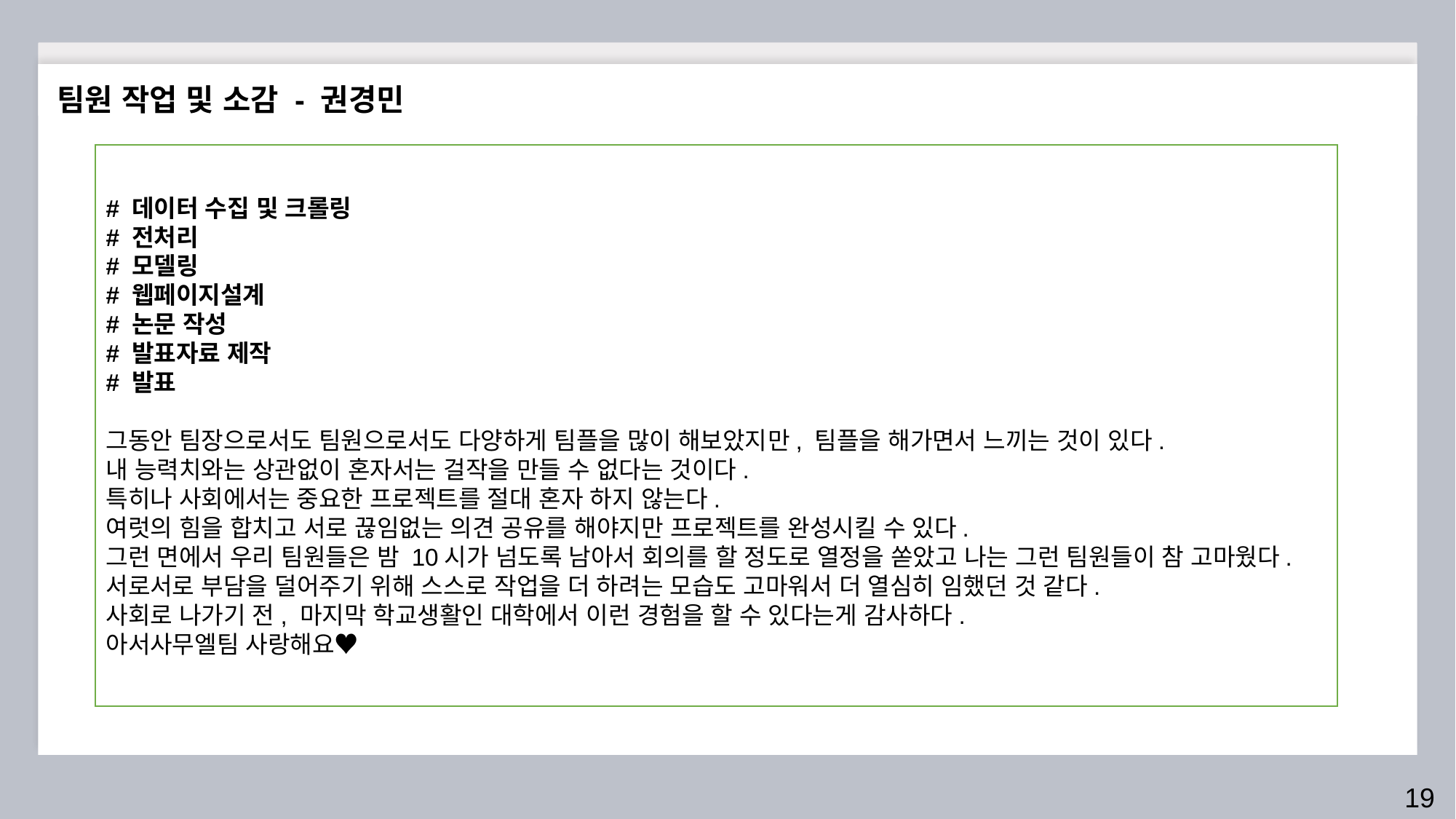

팀원 작업 및 소감 - 권경민
# 데이터 수집 및 크롤링
# 전처리
# 모델링
# 웹페이지설계
# 논문 작성
# 발표자료 제작
# 발표

그동안 팀장으로서도 팀원으로서도 다양하게 팀플을 많이 해보았지만, 팀플을 해가면서 느끼는 것이 있다.
내 능력치와는 상관없이 혼자서는 걸작을 만들 수 없다는 것이다.
특히나 사회에서는 중요한 프로젝트를 절대 혼자 하지 않는다.
여럿의 힘을 합치고 서로 끊임없는 의견 공유를 해야지만 프로젝트를 완성시킬 수 있다.
그런 면에서 우리 팀원들은 밤 10시가 넘도록 남아서 회의를 할 정도로 열정을 쏟았고 나는 그런 팀원들이 참 고마웠다.
서로서로 부담을 덜어주기 위해 스스로 작업을 더 하려는 모습도 고마워서 더 열심히 임했던 것 같다.
사회로 나가기 전, 마지막 학교생활인 대학에서 이런 경험을 할 수 있다는게 감사하다.
아서사무엘팀 사랑해요♥
19